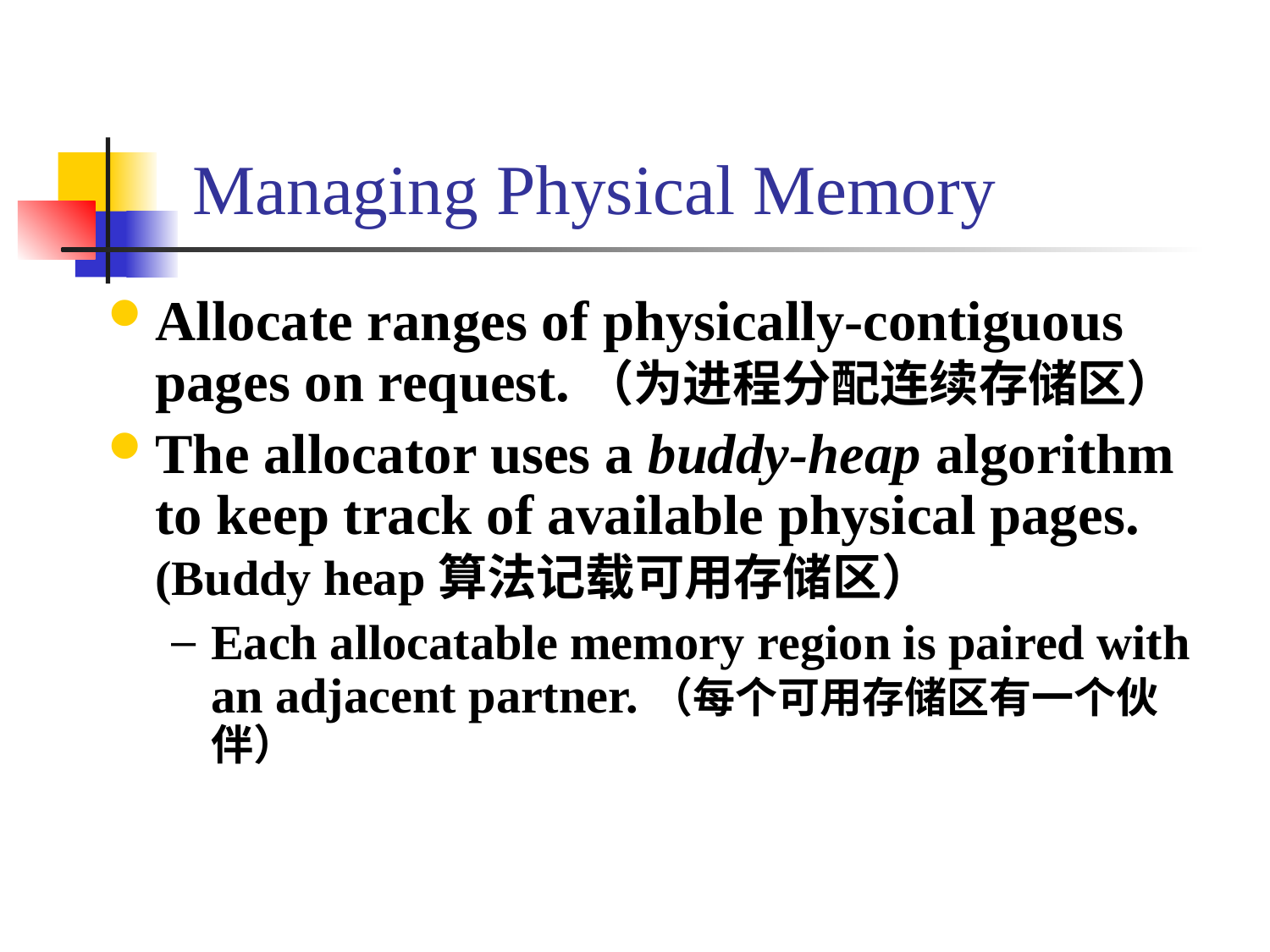

Managing Physical Memory

Allocate ranges of physically-contiguous pages on request.（为进程分配连续存储区）
The allocator uses a buddy-heap algorithm to keep track of available physical pages. (Buddy heap算法记载可用存储区）
Each allocatable memory region is paired with an adjacent partner.（每个可用存储区有一个伙伴）